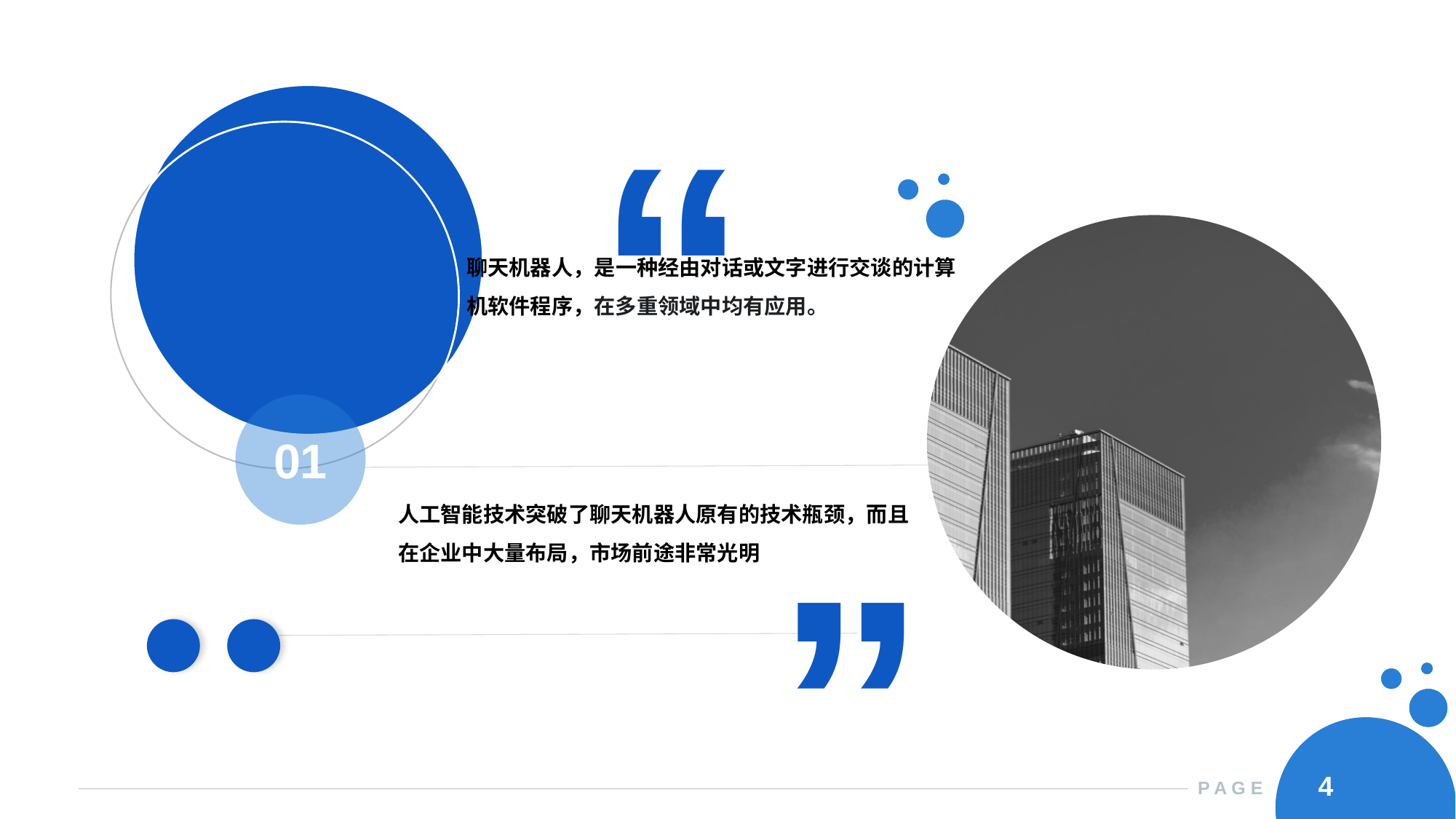

“

聊天机器人，是一种经由对话或文字进行交谈的计算机软件程序，在多重领域中均有应用。

01
“
人工智能技术突破了聊天机器人原有的技术瓶颈，而且在企业中大量布局，市场前途非常光明

4
P A G E